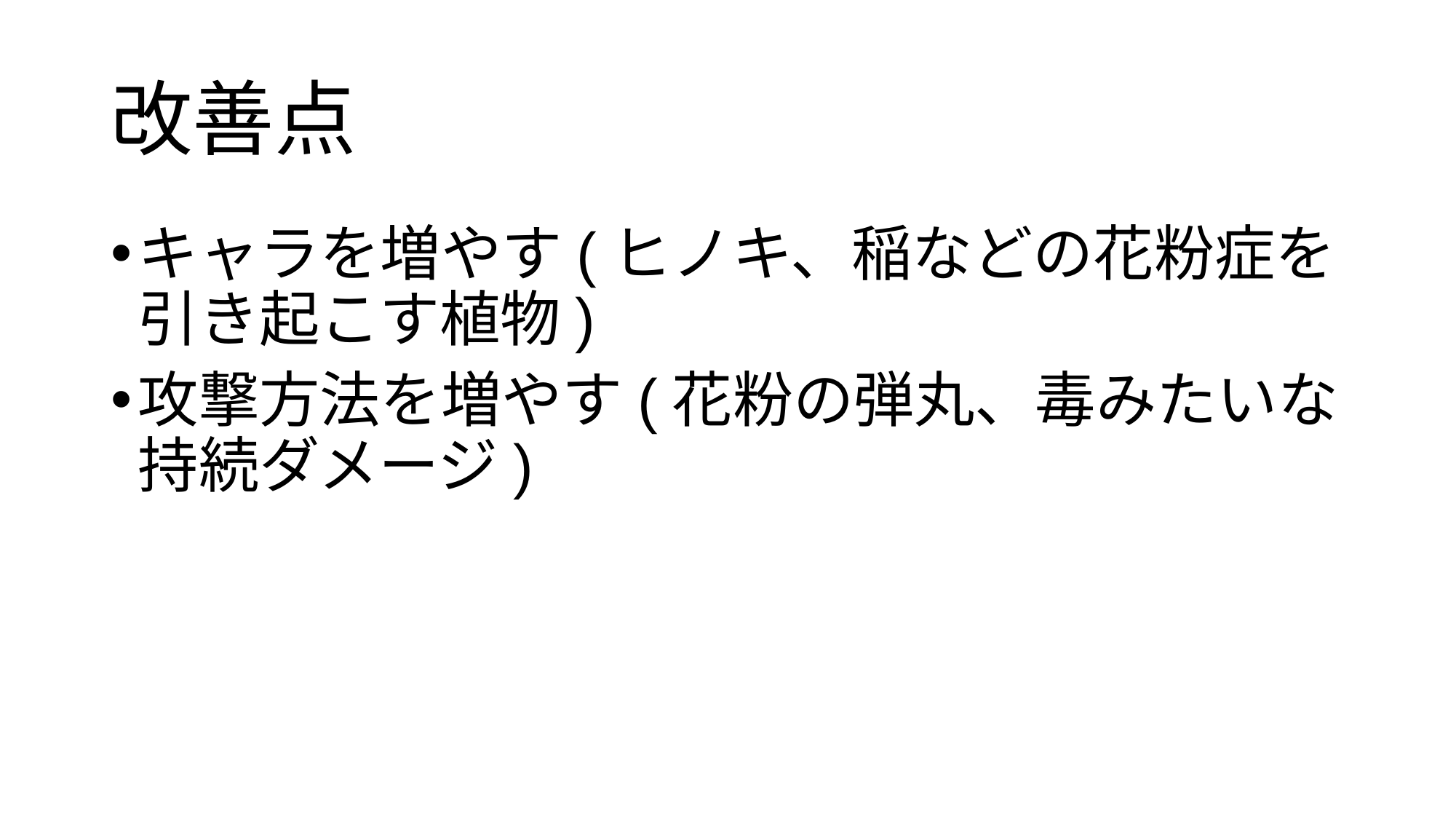

# 改善点
キャラを増やす(ヒノキ、稲などの花粉症を引き起こす植物)
攻撃方法を増やす(花粉の弾丸、毒みたいな持続ダメージ)